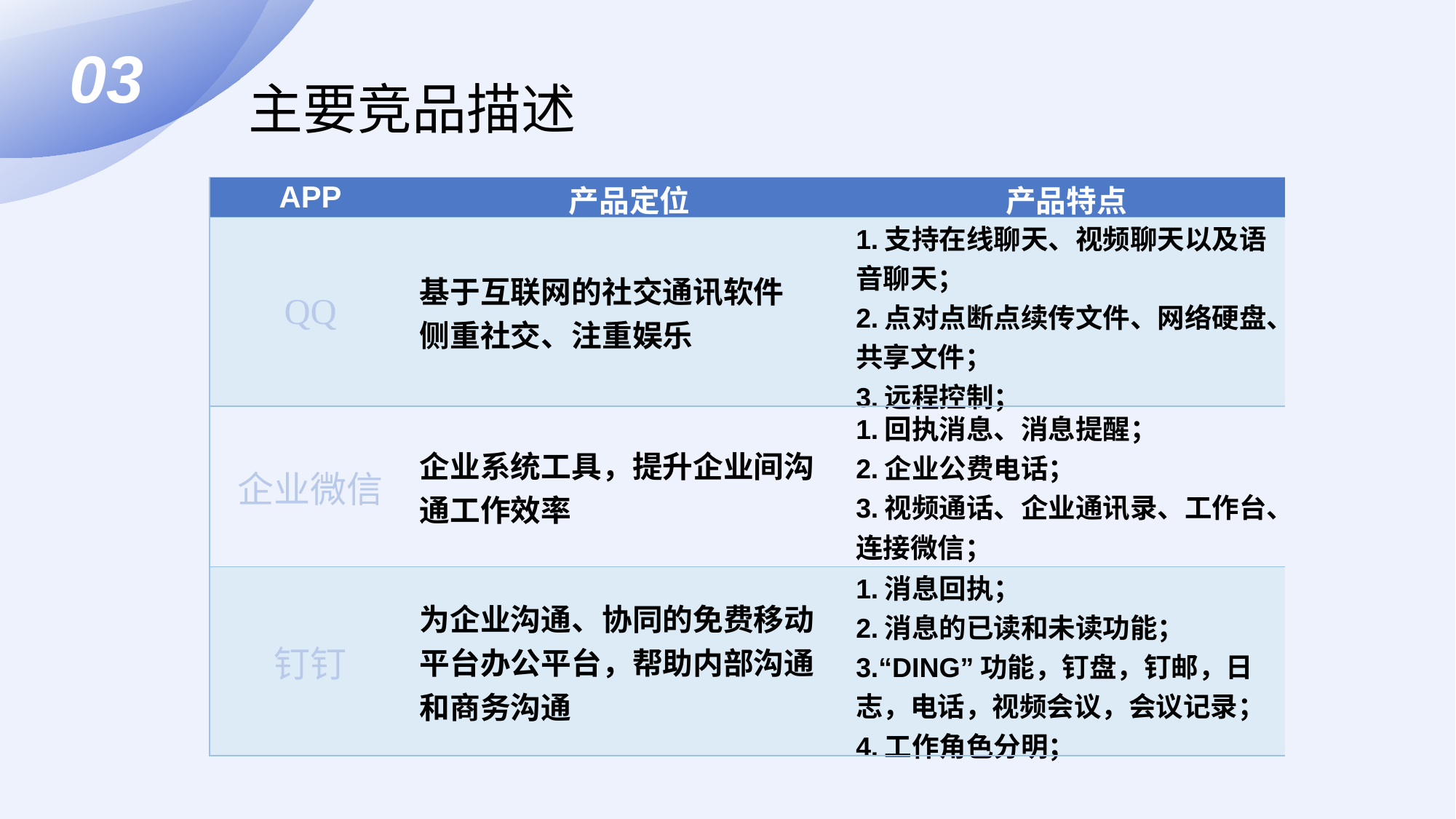

03
主要竞品描述
| APP | 产品定位 | 产品特点 |
| --- | --- | --- |
| QQ | 基于互联网的社交通讯软件 侧重社交、注重娱乐 | 1.支持在线聊天、视频聊天以及语音聊天； 2.点对点断点续传文件、网络硬盘、共享文件； 3.远程控制； |
| 企业微信 | 企业系统工具，提升企业间沟通工作效率 | 1.回执消息、消息提醒； 2.企业公费电话； 3.视频通话、企业通讯录、工作台、连接微信； |
| 钉钉 | 为企业沟通、协同的免费移动平台办公平台，帮助内部沟通和商务沟通 | 1.消息回执； 2.消息的已读和未读功能； 3.“DING”功能，钉盘，钉邮，日志，电话，视频会议，会议记录； 4.工作角色分明； |